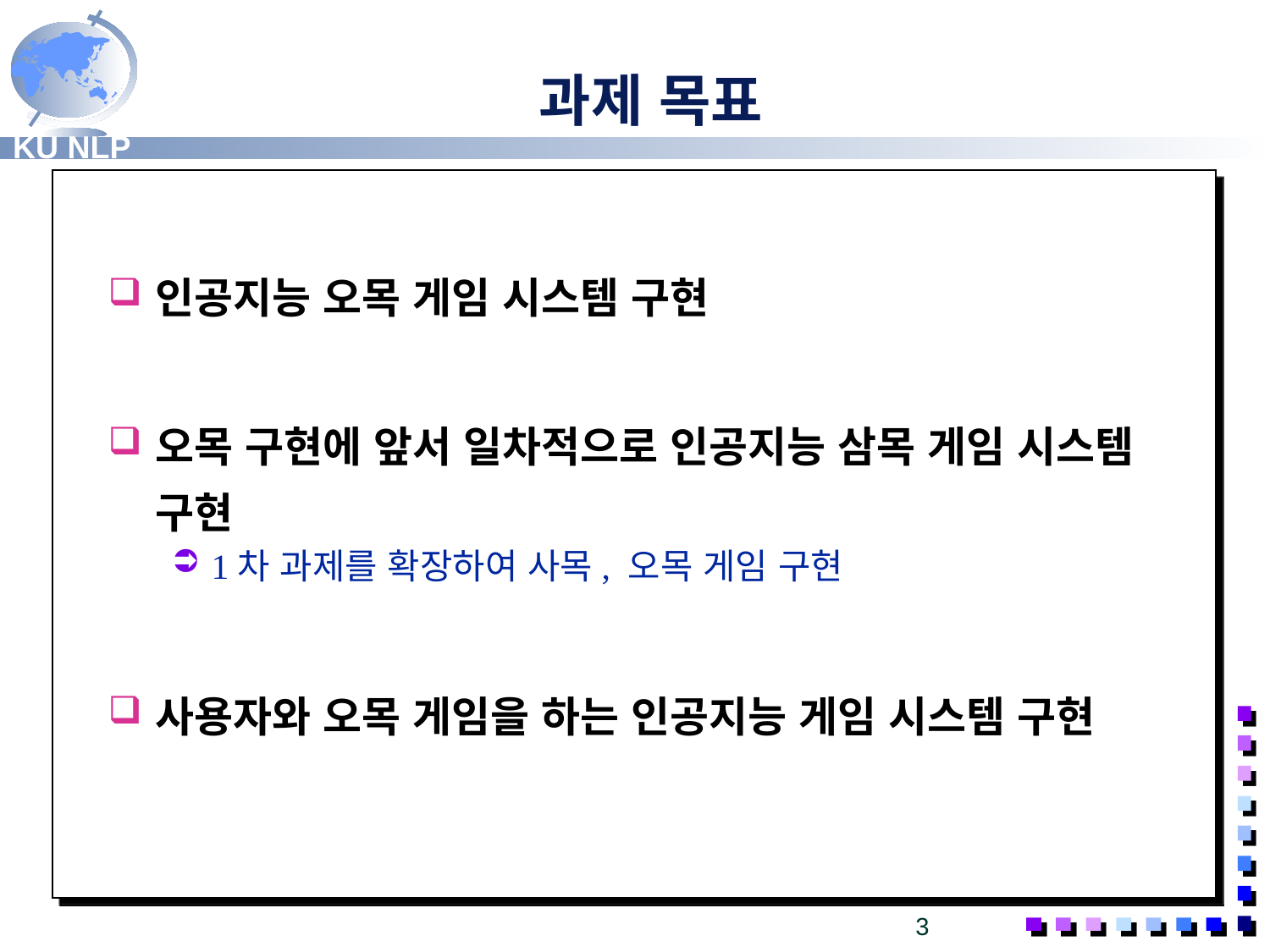

#
과제 목표

인공지능 오목 게임 시스템 구현

오목 구현에 앞서 일차적으로 인공지능 삼목 게임 시스템 구현
1차 과제를 확장하여 사목, 오목 게임 구현

사용자와 오목 게임을 하는 인공지능 게임 시스템 구현
3